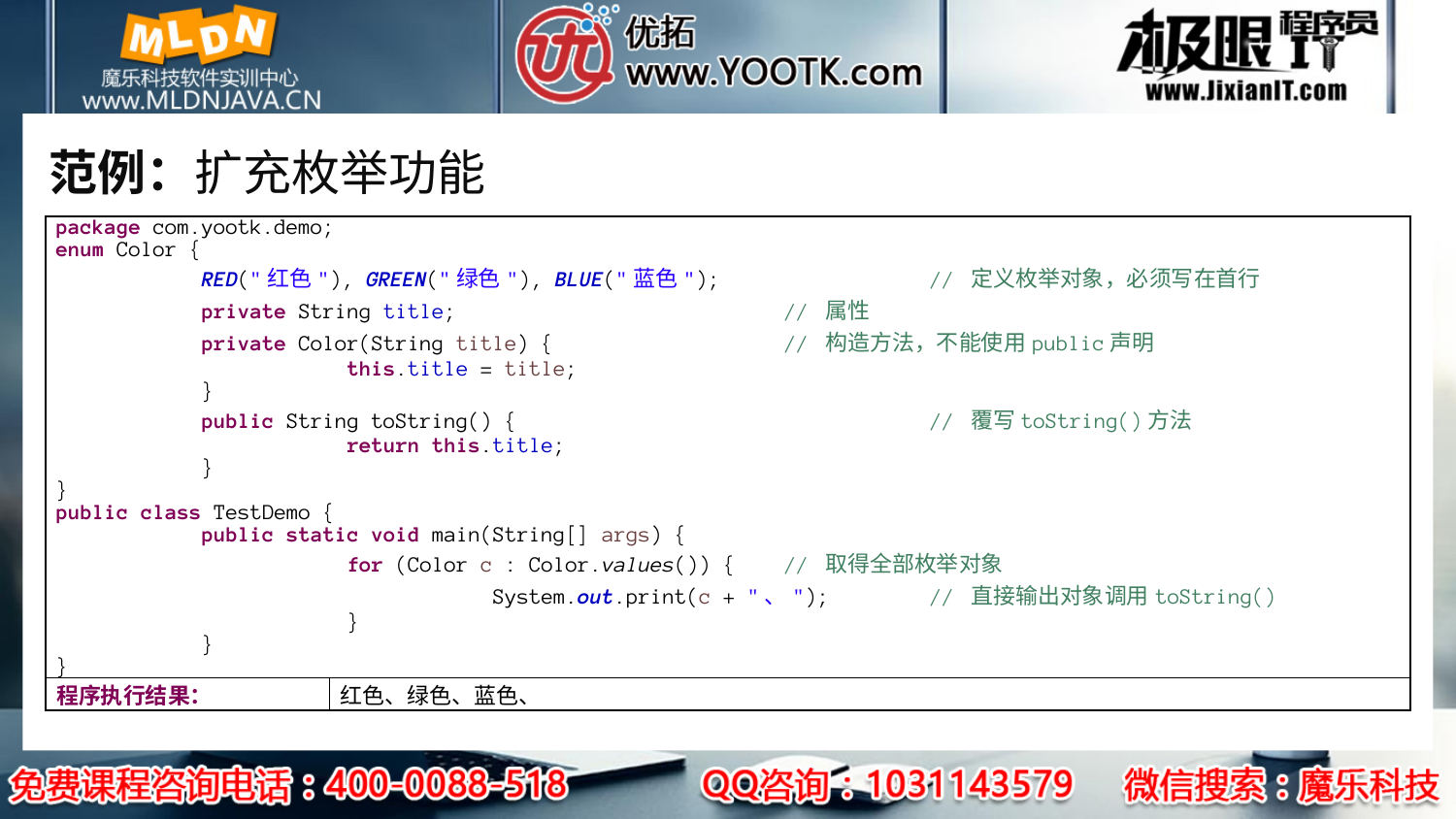

# 范例：扩充枚举功能
| package com.yootk.demo; enum Color { RED("红色"), GREEN("绿色"), BLUE("蓝色"); // 定义枚举对象，必须写在首行 private String title; // 属性 private Color(String title) { // 构造方法，不能使用public声明 this.title = title; } public String toString() { // 覆写toString()方法 return this.title; } } public class TestDemo { public static void main(String[] args) { for (Color c : Color.values()) { // 取得全部枚举对象 System.out.print(c + "、"); // 直接输出对象调用toString() } } } |  |
| --- | --- |
| 程序执行结果： | 红色、绿色、蓝色、 |